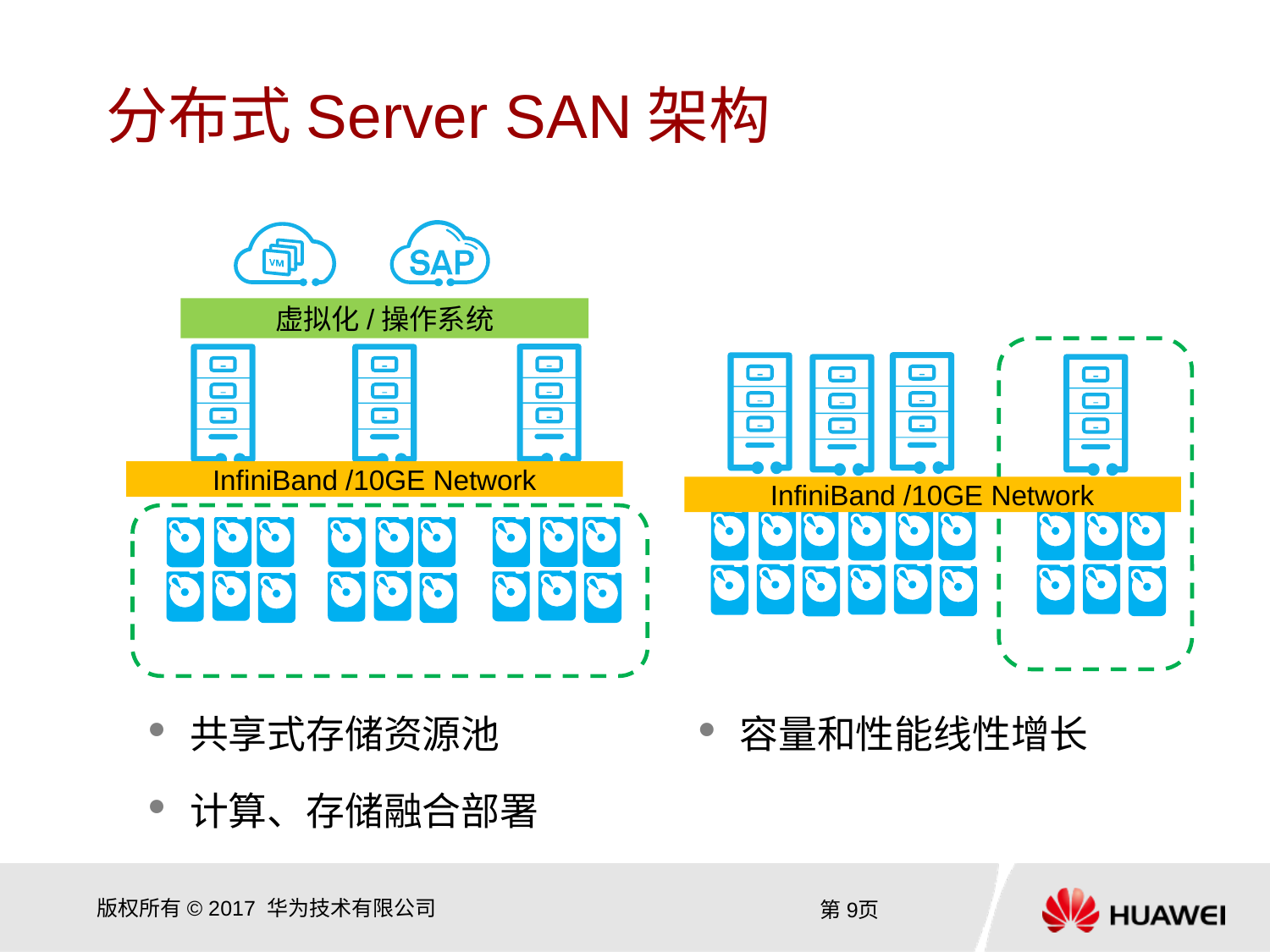

# 分布式Server SAN架构

虚拟化/操作系统

InfiniBand /10GE Network
InfiniBand /10GE Network

共享式存储资源池
计算、存储融合部署
容量和性能线性增长